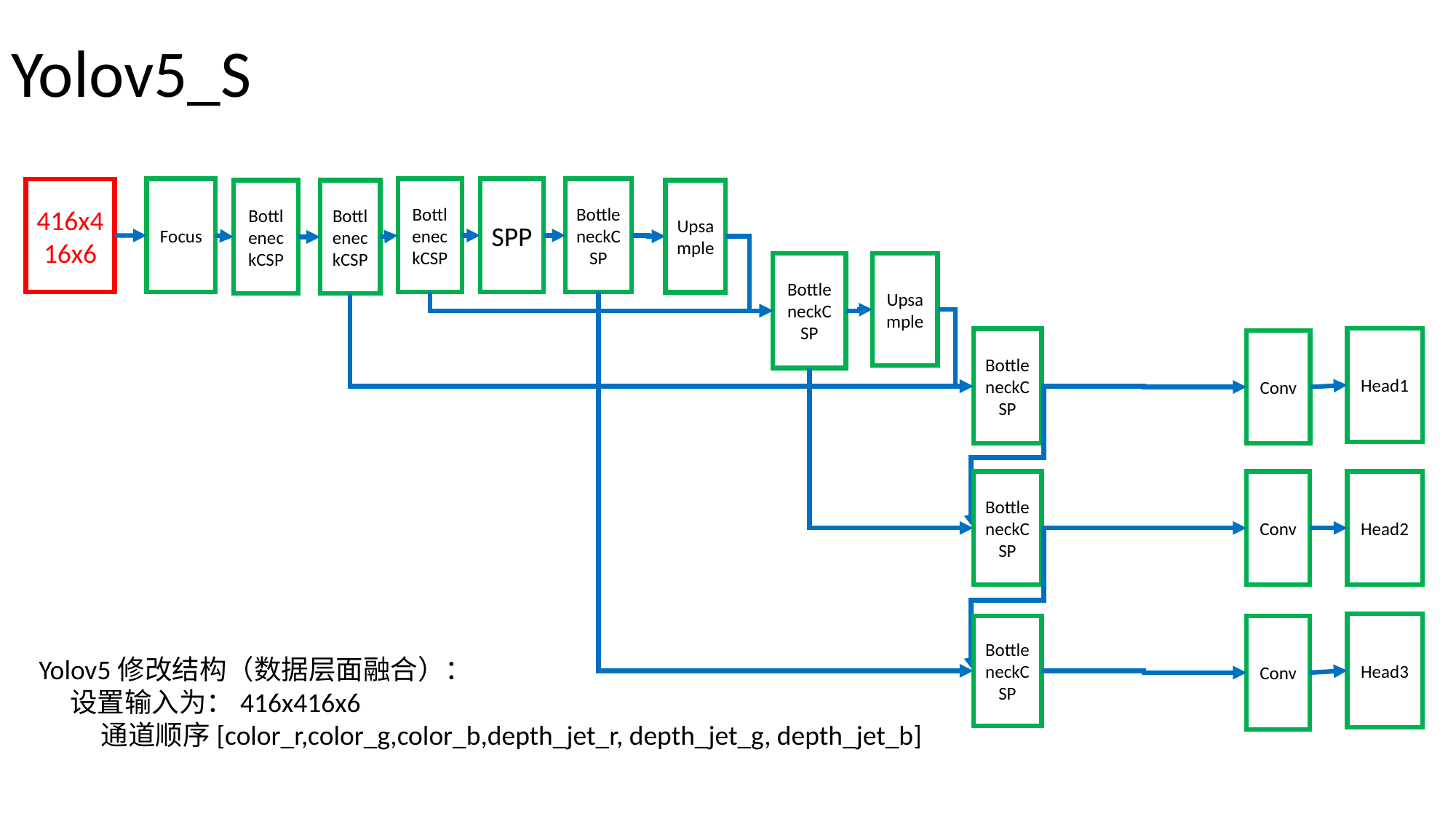

# Yolov5_S
Focus
BottleneckCSP
SPP
BottleneckCSP
416x416x6
BottleneckCSP
BottleneckCSP
Upsample
Upsample
BottleneckCSP
Head1
BottleneckCSP
Conv
BottleneckCSP
Conv
Head2
Head3
BottleneckCSP
Conv
Yolov5修改结构（数据层面融合）：
    设置输入为：416x416x6
         通道顺序[color_r,color_g,color_b,depth_jet_r, depth_jet_g, depth_jet_b]